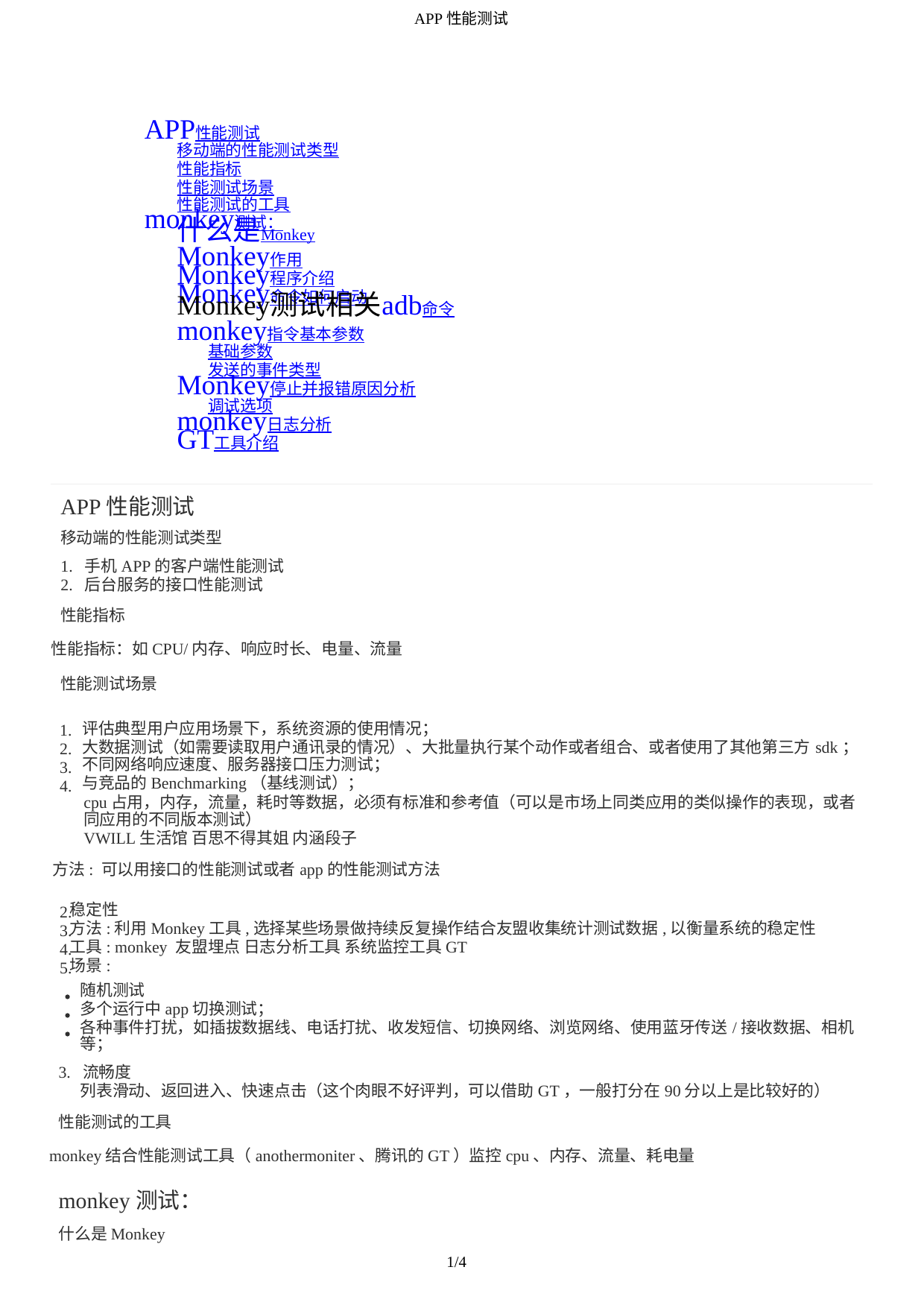

APP性能测试

​

		APP性能测试
			移动端的性能测试类型
			性能指标
			性能测试场景
			性能测试的⼯具
		monkey测试：
			什么是Monkey
			Monkey作⽤
			Monkey程序介绍
			Monkey命令如何启动
			Monkey测试相关adb命令
			monkey指令基本参数
				基础参数
				发送的事件类型
			Monkey停⽌并报错原因分析
				调试选项
			monkey⽇志分析
			GT⼯具介绍

	APP性能测试
	移动端的性能测试类型
	1.  ⼿机APP的客户端性能测试
	2.  后台服务的接⼝性能测试

	性能指标
性能指标：如CPU/内存、响应时长、电量、流量

	性能测试场景

1.
2.
3.
4.
评估典型⽤户应⽤场景下，系统资源的使⽤情况；
⼤数据测试（如需要读取⽤户通讯录的情况）、⼤批量执⾏某个动作或者组合、或者使⽤了其他第三⽅sdk；
不同⽹络响应速度、服务器接⼝压⼒测试；
与竞品的Benchmarking（基线测试）；
	cpu占⽤，内存，流量，耗时等数据，必须有标准和参考值（可以是市场上同类应⽤的类似操作的表现，或者
	同应⽤的不同版本测试）
	VWILL⽣活馆 百思不得其姐 内涵段⼦
⽅法: 可以⽤接⼝的性能测试或者app的性能测试⽅法
2.
3.
4.
5.
稳定性
⽅法:利⽤Monkey⼯具,选择某些场景做持续反复操作结合友盟收集统计测试数据,以衡量系统的稳定性
⼯具: monkey 友盟埋点 ⽇志分析⼯具 系统监控⼯具GT
场景:
		随机测试
		多个运⾏中app切换测试；
		各种事件打扰，如插拔数据线、电话打扰、收发短信、切换⽹络、浏览⽹络、使⽤蓝⽛传送/接收数据、相机
		等；
	3.  流畅度
		列表滑动、返回进⼊、快速点击（这个⾁眼不好评判，可以借助GT，⼀般打分在90分以上是⽐较好的）

	性能测试的⼯具
monkey结合性能测试⼯具（anothermoniter、腾讯的GT）监控cpu、内存、流量、耗电量

	monkey测试：
	什么是Monkey
			1/4